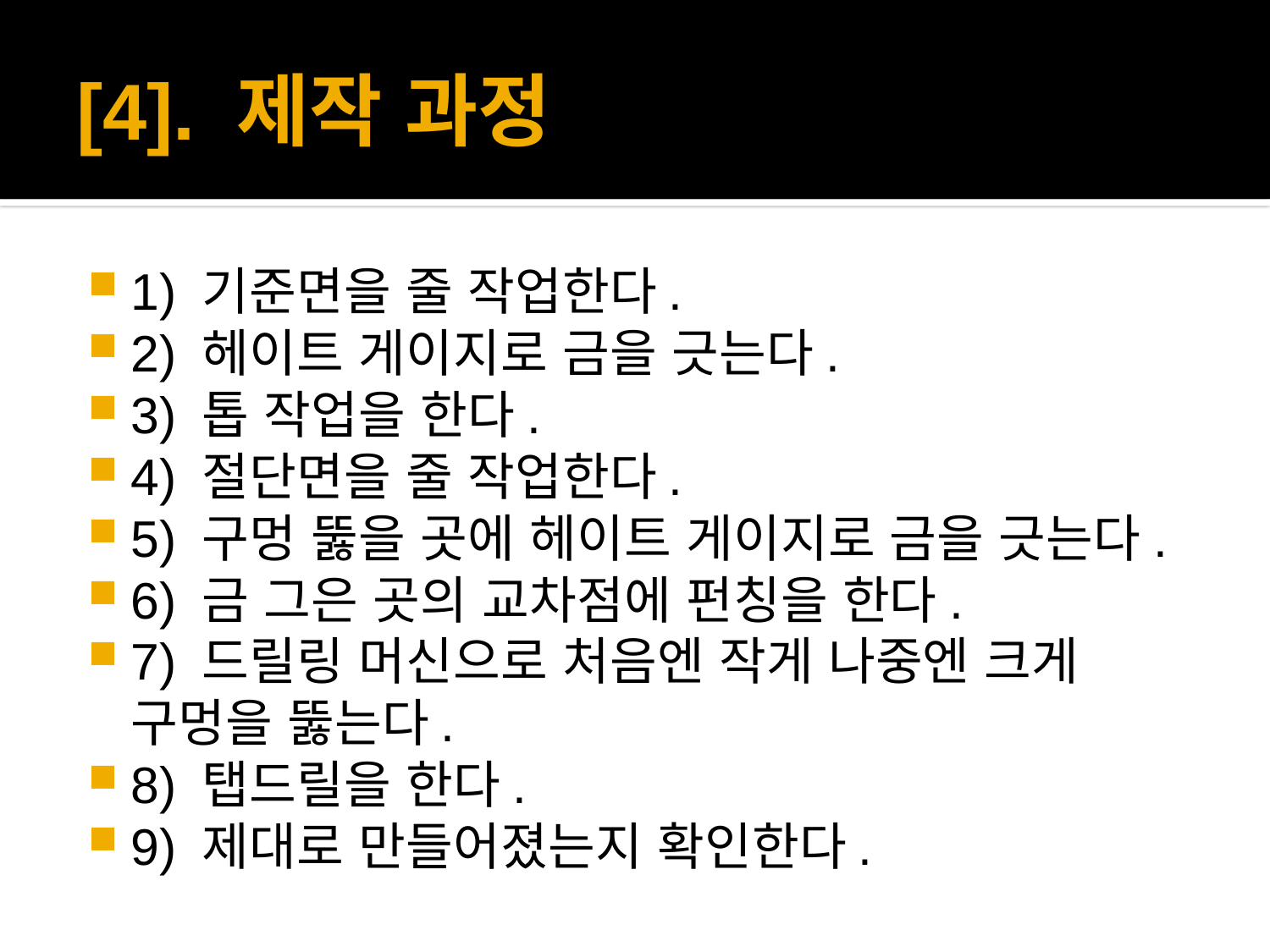

# [4]. 제작 과정
1) 기준면을 줄 작업한다.
2) 헤이트 게이지로 금을 긋는다.
3) 톱 작업을 한다.
4) 절단면을 줄 작업한다.
5) 구멍 뚫을 곳에 헤이트 게이지로 금을 긋는다.
6) 금 그은 곳의 교차점에 펀칭을 한다.
7) 드릴링 머신으로 처음엔 작게 나중엔 크게 구멍을 뚫는다.
8) 탭드릴을 한다.
9) 제대로 만들어졌는지 확인한다.